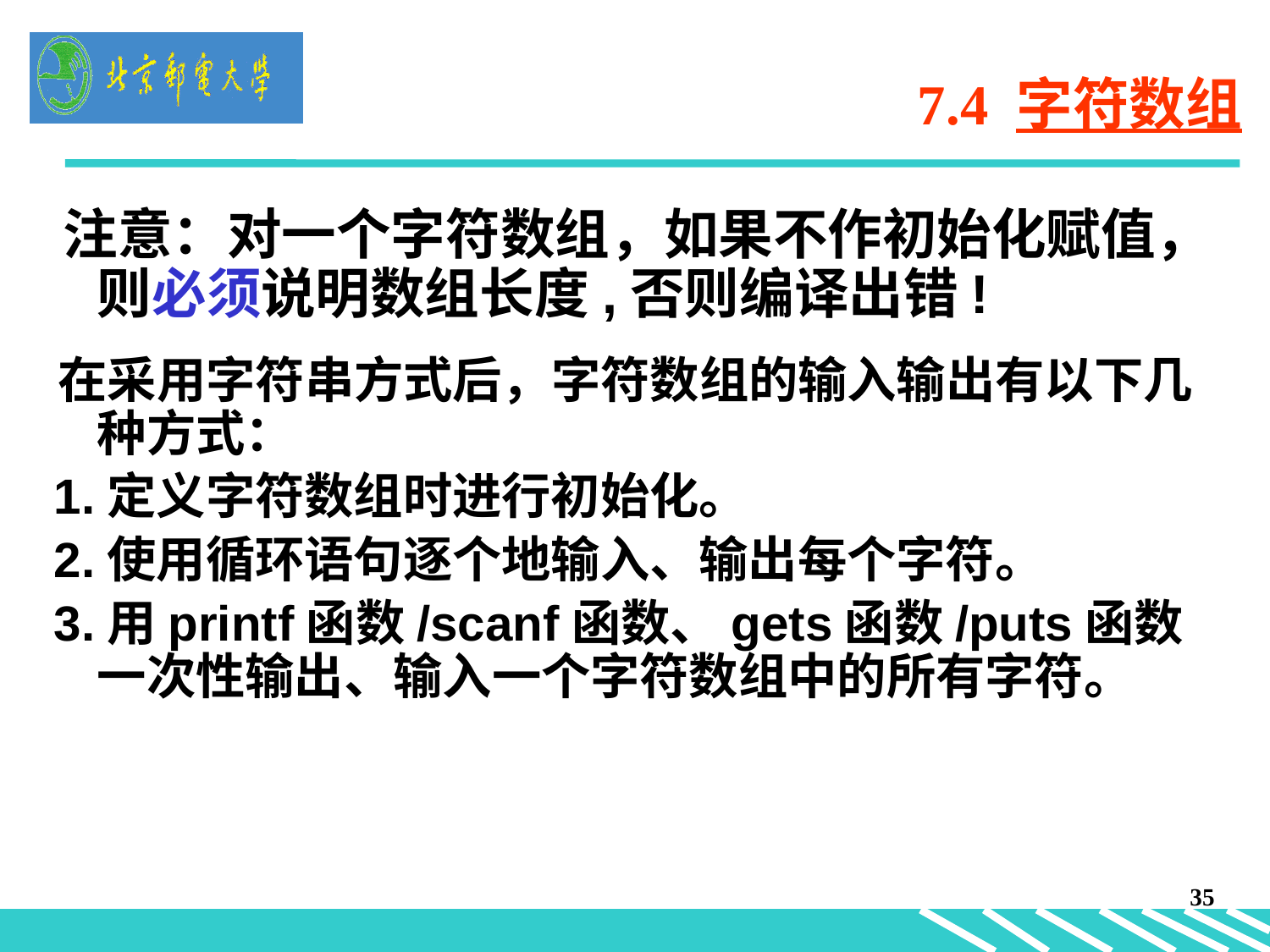

7.4 字符数组
   注意：对一个字符数组，如果不作初始化赋值，则必须说明数组长度,否则编译出错!

   在采用字符串方式后，字符数组的输入输出有以下几种方式：
   1.定义字符数组时进行初始化。
   2.使用循环语句逐个地输入、输出每个字符。
   3.用printf函数/scanf函数、gets函数/puts函数一次性输出、输入一个字符数组中的所有字符。

35